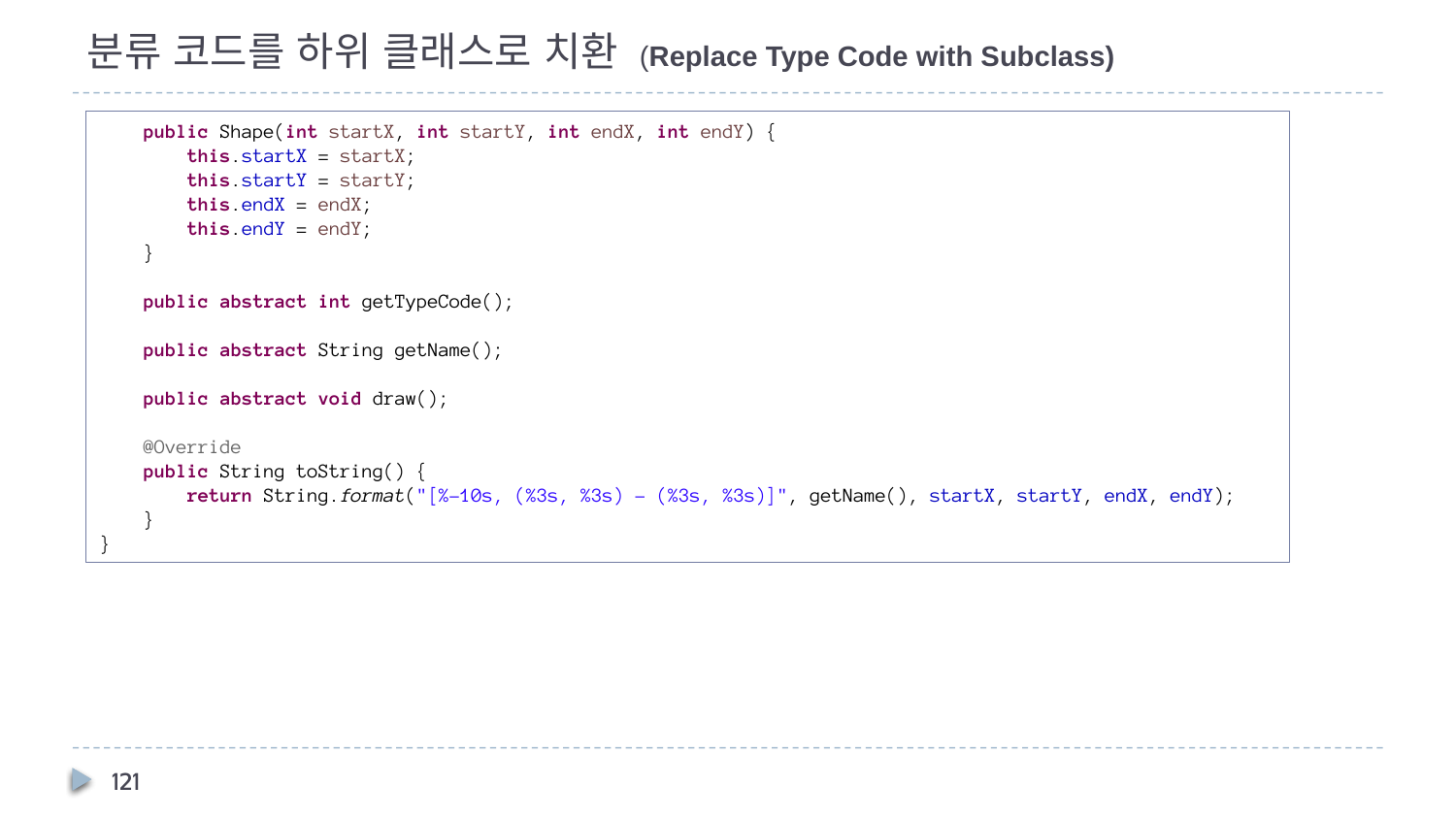

# 분류 코드를 하위 클래스로 치환 (Replace Type Code with Subclass)
    public Shape(int startX, int startY, int endX, int endY) {
        this.startX = startX;
        this.startY = startY;
        this.endX = endX;
        this.endY = endY;
    }

    public abstract int getTypeCode();

    public abstract String getName();

    public abstract void draw();

    @Override
    public String toString() {
        return String.format("[%-10s, (%3s, %3s) - (%3s, %3s)]", getName(), startX, startY, endX, endY);
    }
}
121